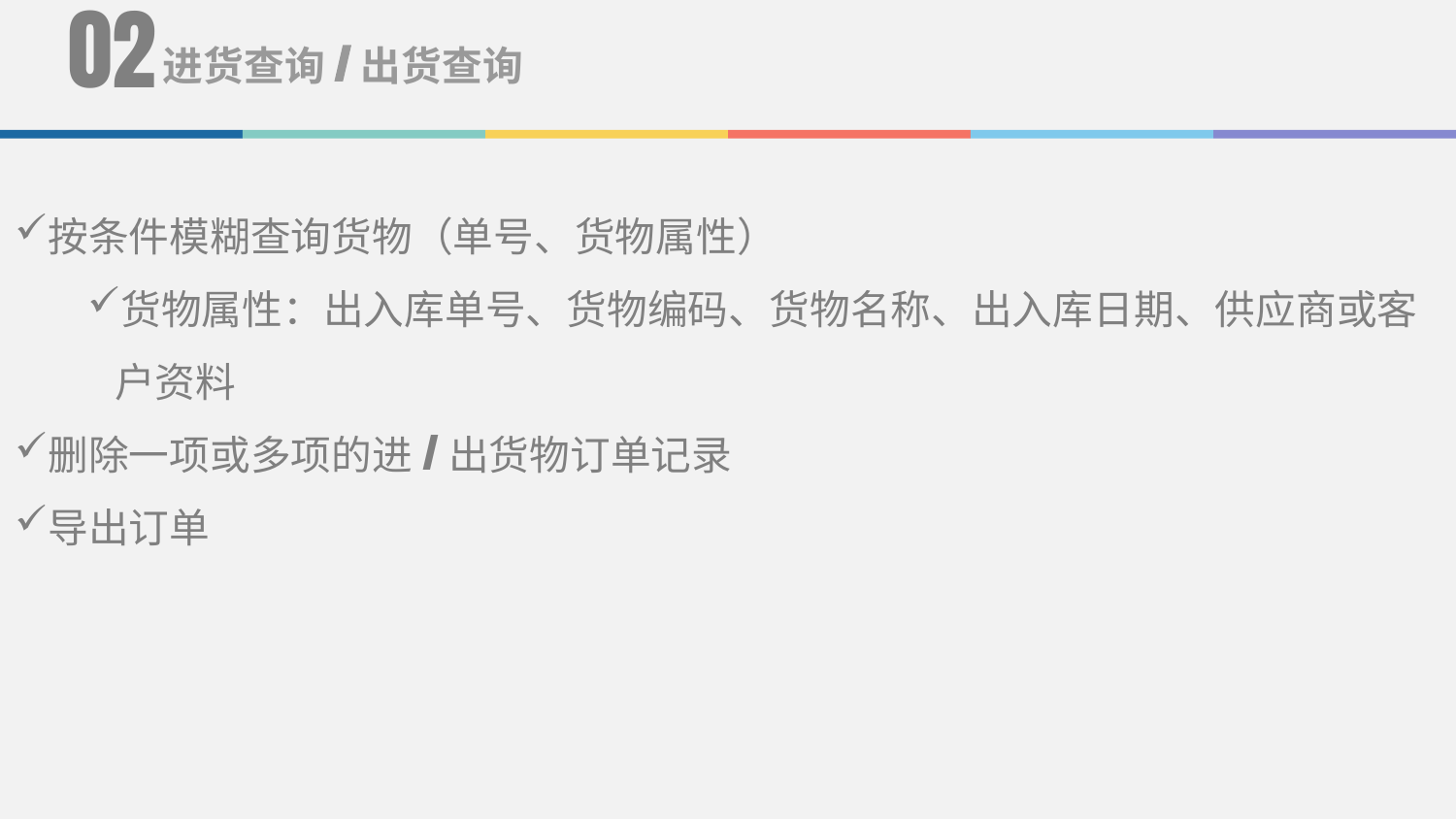

02
进货查询/出货查询

按条件模糊查询货物（单号、货物属性）
货物属性：出入库单号、货物编码、货物名称、出入库日期、供应商或客户资料
删除一项或多项的进/出货物订单记录
导出订单